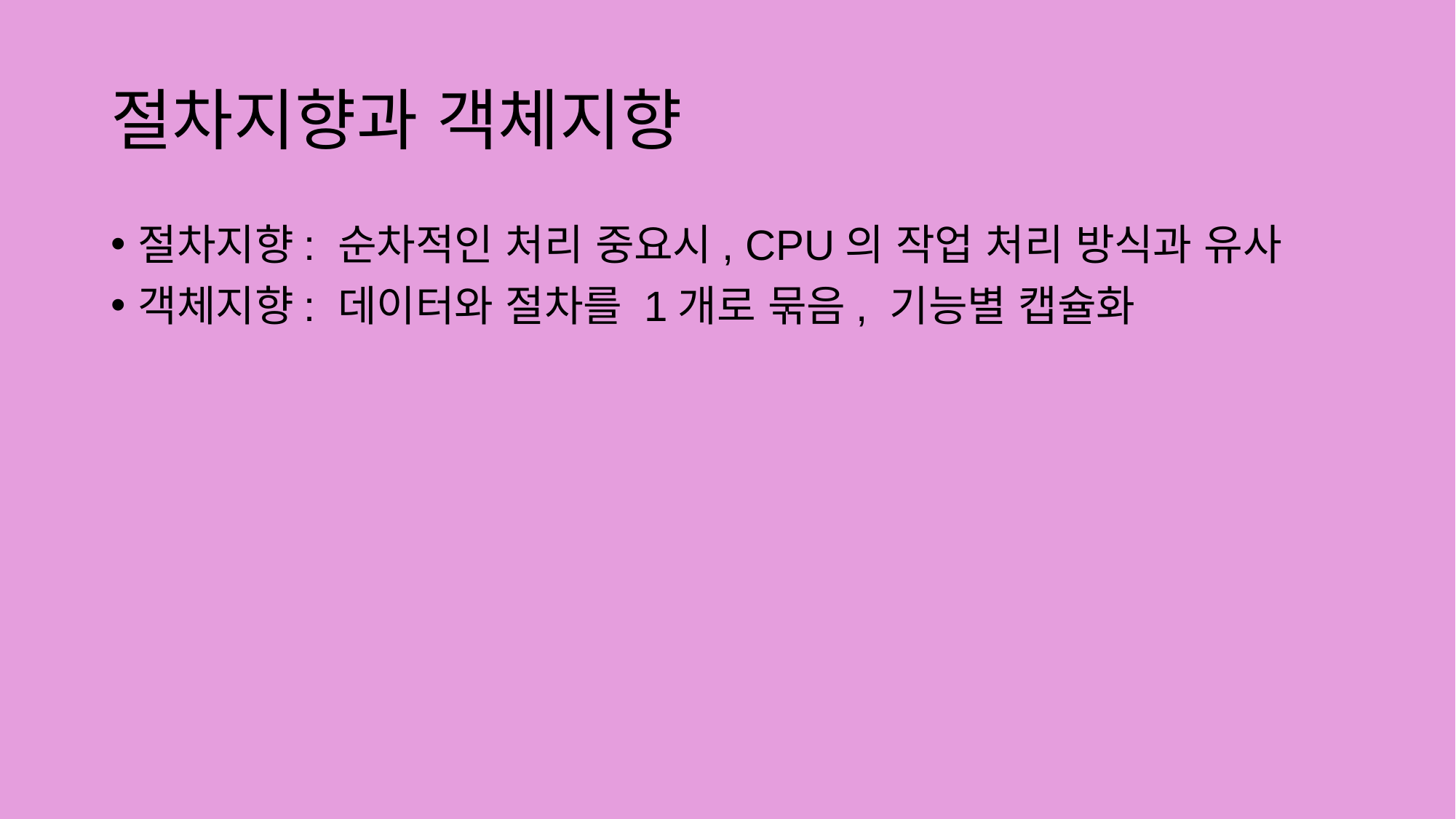

# 절차지향과 객체지향
절차지향: 순차적인 처리 중요시, CPU의 작업 처리 방식과 유사
객체지향: 데이터와 절차를 1개로 묶음, 기능별 캡슐화